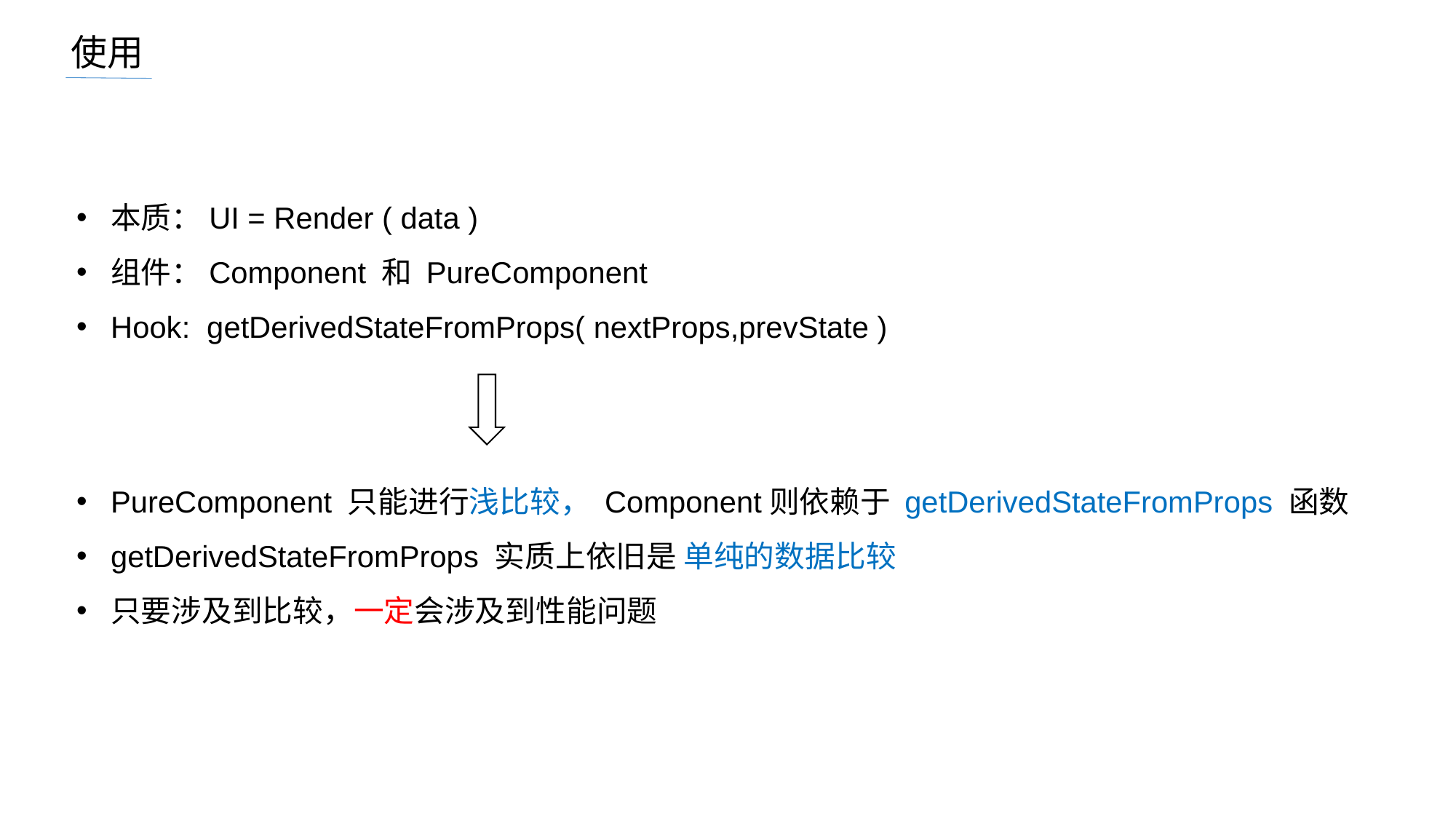

使用
本质：UI = Render ( data )
组件：Component 和 PureComponent
Hook:  getDerivedStateFromProps( nextProps,prevState )

PureComponent 只能进行浅比较， Component则依赖于 getDerivedStateFromProps 函数
getDerivedStateFromProps 实质上依旧是 单纯的数据比较
只要涉及到比较，一定会涉及到性能问题